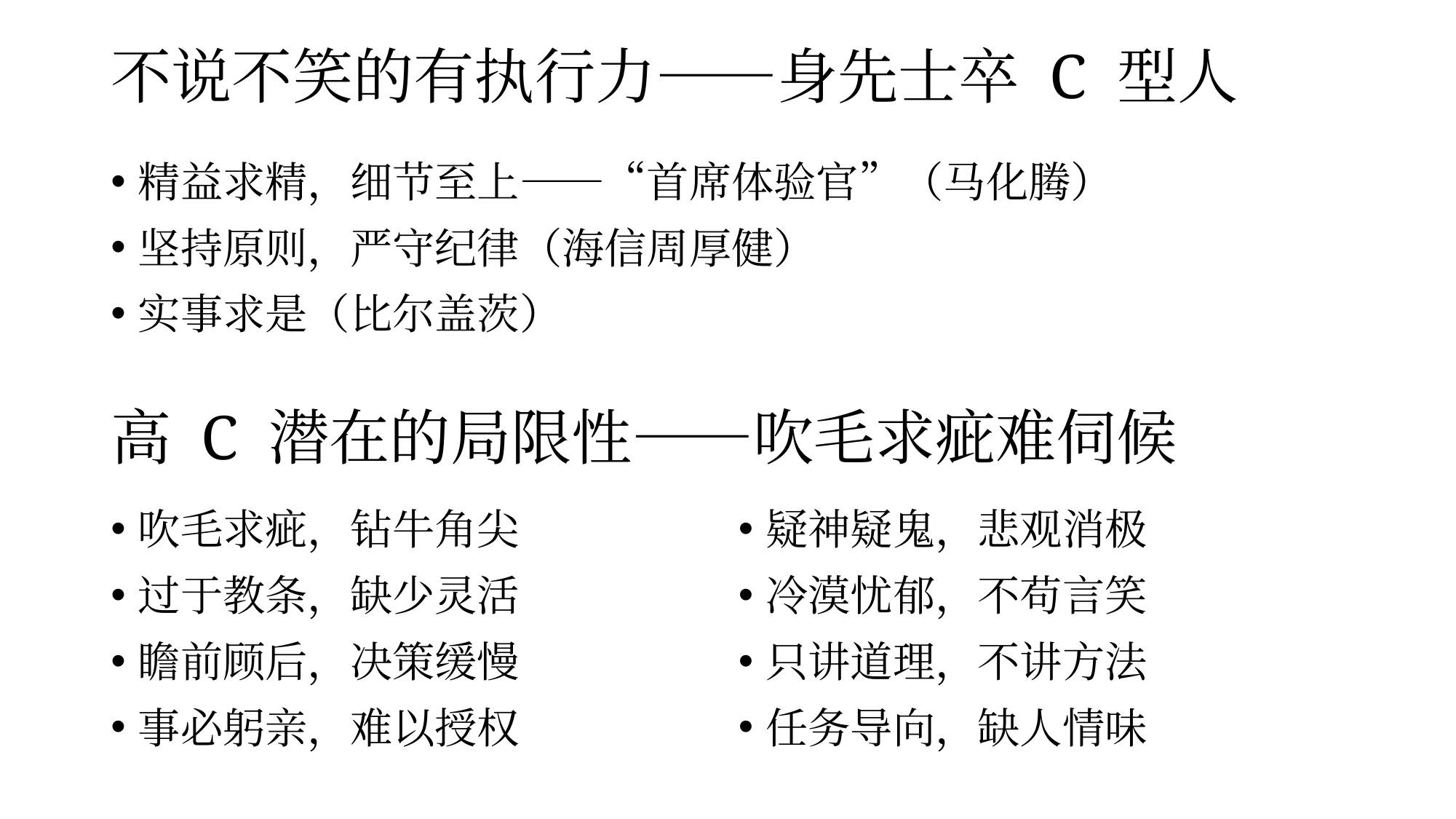

# 不说不笑的有执行力——身先士卒 C 型人
精益求精，细节至上——“首席体验官”（马化腾）
坚持原则，严守纪律（海信周厚健）
实事求是（比尔盖茨）

高 C 潜在的局限性——吹毛求疵难伺候
吹毛求疵，钻牛角尖
过于教条，缺少灵活
瞻前顾后，决策缓慢
事必躬亲，难以授权
疑神疑鬼，悲观消极
冷漠忧郁，不苟言笑
只讲道理，不讲方法
任务导向，缺人情味